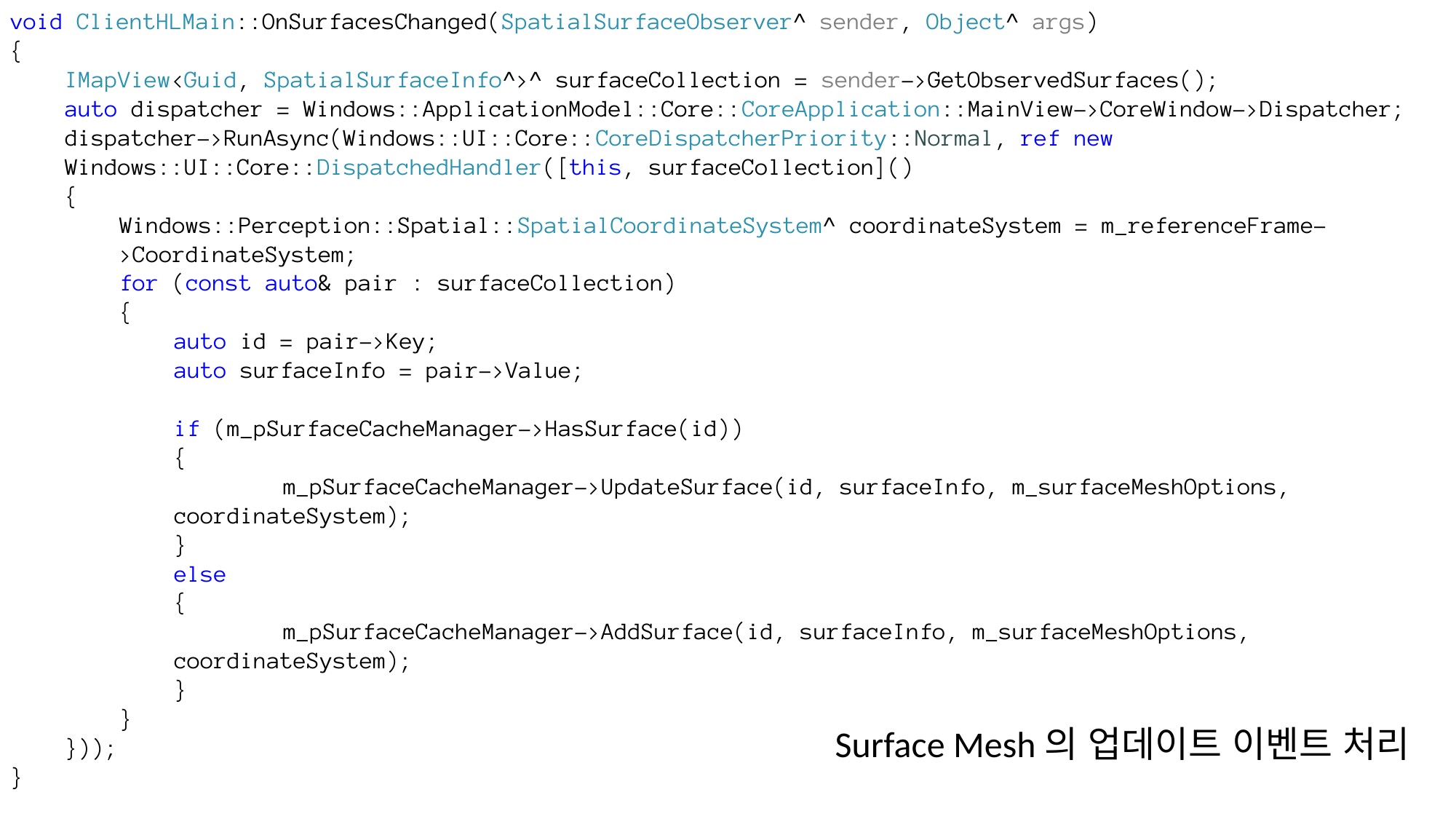

void ClientHLMain::OnSurfacesChanged(SpatialSurfaceObserver^ sender, Object^ args)
{
IMapView<Guid, SpatialSurfaceInfo^>^ surfaceCollection = sender->GetObservedSurfaces();
auto dispatcher = Windows::ApplicationModel::Core::CoreApplication::MainView->CoreWindow->Dispatcher;
dispatcher->RunAsync(Windows::UI::Core::CoreDispatcherPriority::Normal, ref new Windows::UI::Core::DispatchedHandler([this, surfaceCollection]()
{
Windows::Perception::Spatial::SpatialCoordinateSystem^ coordinateSystem = m_referenceFrame->CoordinateSystem;
for (const auto& pair : surfaceCollection)
{
auto id = pair->Key;
auto surfaceInfo = pair->Value;

if (m_pSurfaceCacheManager->HasSurface(id))
{
	m_pSurfaceCacheManager->UpdateSurface(id, surfaceInfo, m_surfaceMeshOptions, coordinateSystem);
}
else
{
	m_pSurfaceCacheManager->AddSurface(id, surfaceInfo, m_surfaceMeshOptions, coordinateSystem);
}
}
}));
}
Surface Mesh의 업데이트 이벤트 처리